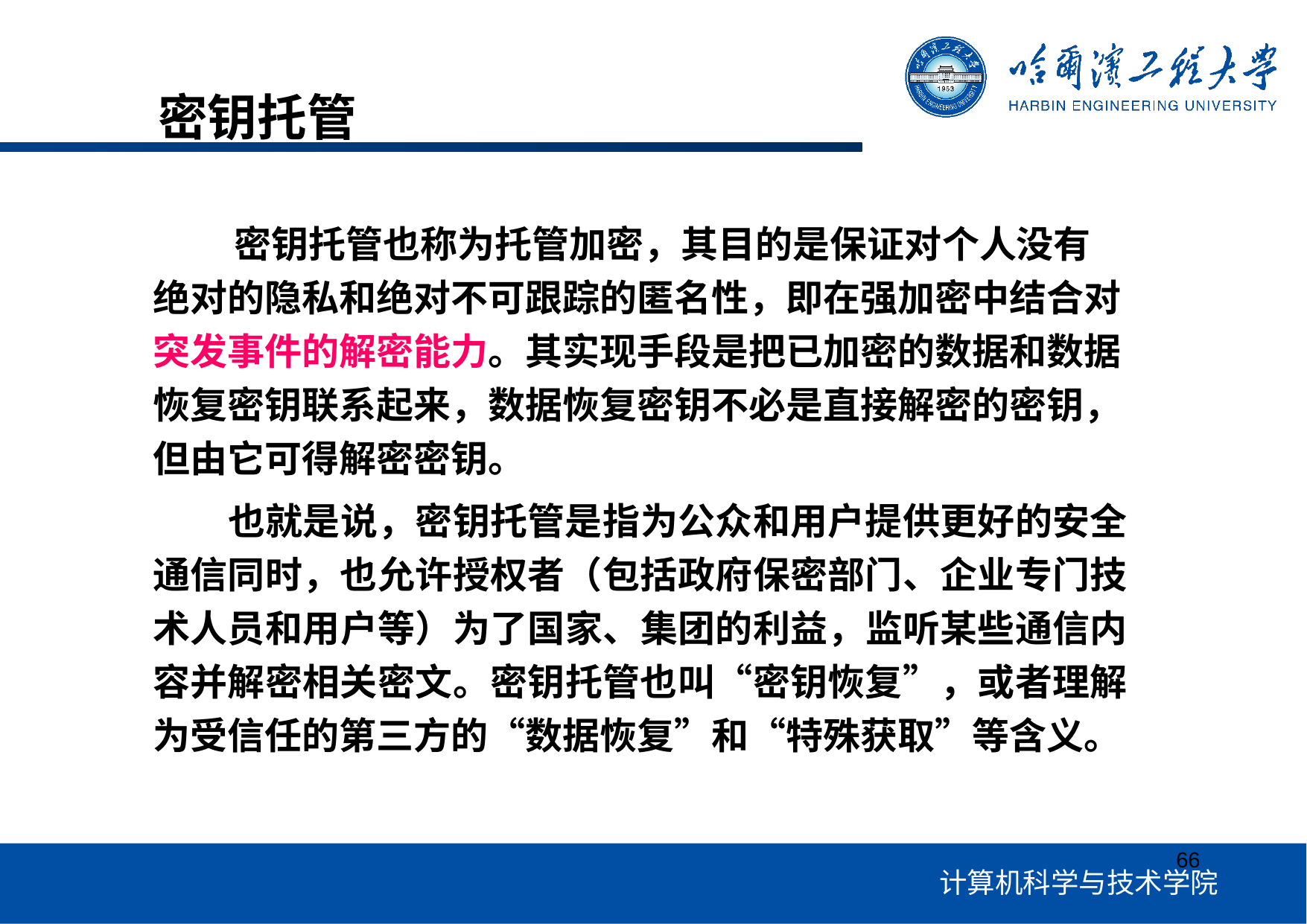

# 密钥托管
密钥托管也称为托管加密，其目的是保证对个人没有 绝对的隐私和绝对不可跟踪的匿名性，即在强加密中结合对 突发事件的解密能力。其实现手段是把已加密的数据和数据 恢复密钥联系起来，数据恢复密钥不必是直接解密的密钥， 但由它可得解密密钥。
也就是说，密钥托管是指为公众和用户提供更好的安全 通信同时，也允许授权者（包括政府保密部门、企业专门技 术人员和用户等）为了国家、集团的利益，监听某些通信内 容并解密相关密文。密钥托管也叫“密钥恢复”，或者理解 为受信任的第三方的“数据恢复”和“特殊获取”等含义。
66